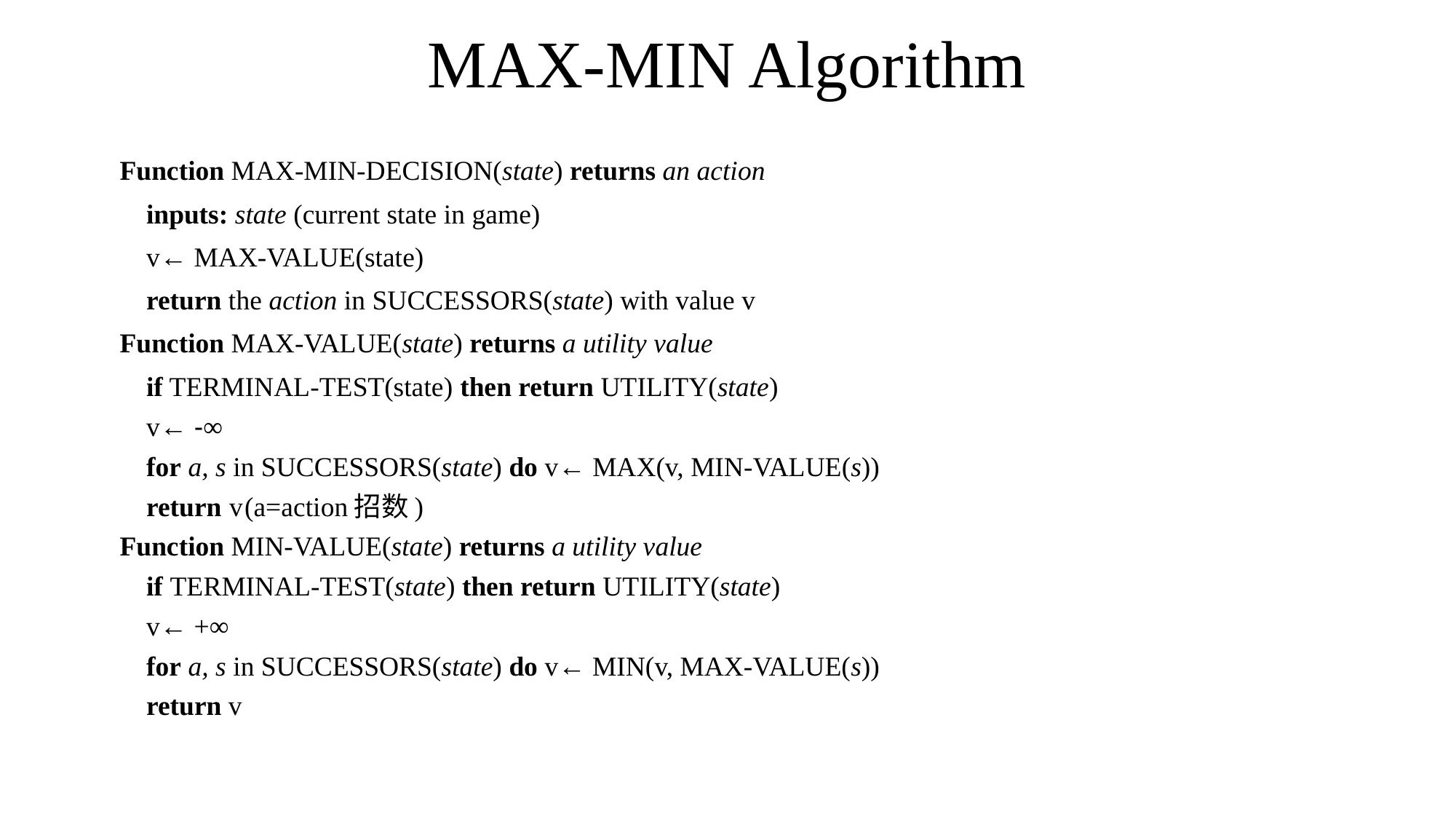

# MAX-MIN Algorithm
Function MAX-MIN-DECISION(state) returns an action
	inputs: state (current state in game)
	v← MAX-VALUE(state)
	return the action in SUCCESSORS(state) with value v
Function MAX-VALUE(state) returns a utility value
	if TERMINAL-TEST(state) then return UTILITY(state)
	v← -∞
	for a, s in SUCCESSORS(state) do v← MAX(v, MIN-VALUE(s))
	return v	(a=action招数)
Function MIN-VALUE(state) returns a utility value
	if TERMINAL-TEST(state) then return UTILITY(state)
 	v← +∞
	for a, s in SUCCESSORS(state) do v← MIN(v, MAX-VALUE(s))
	return v